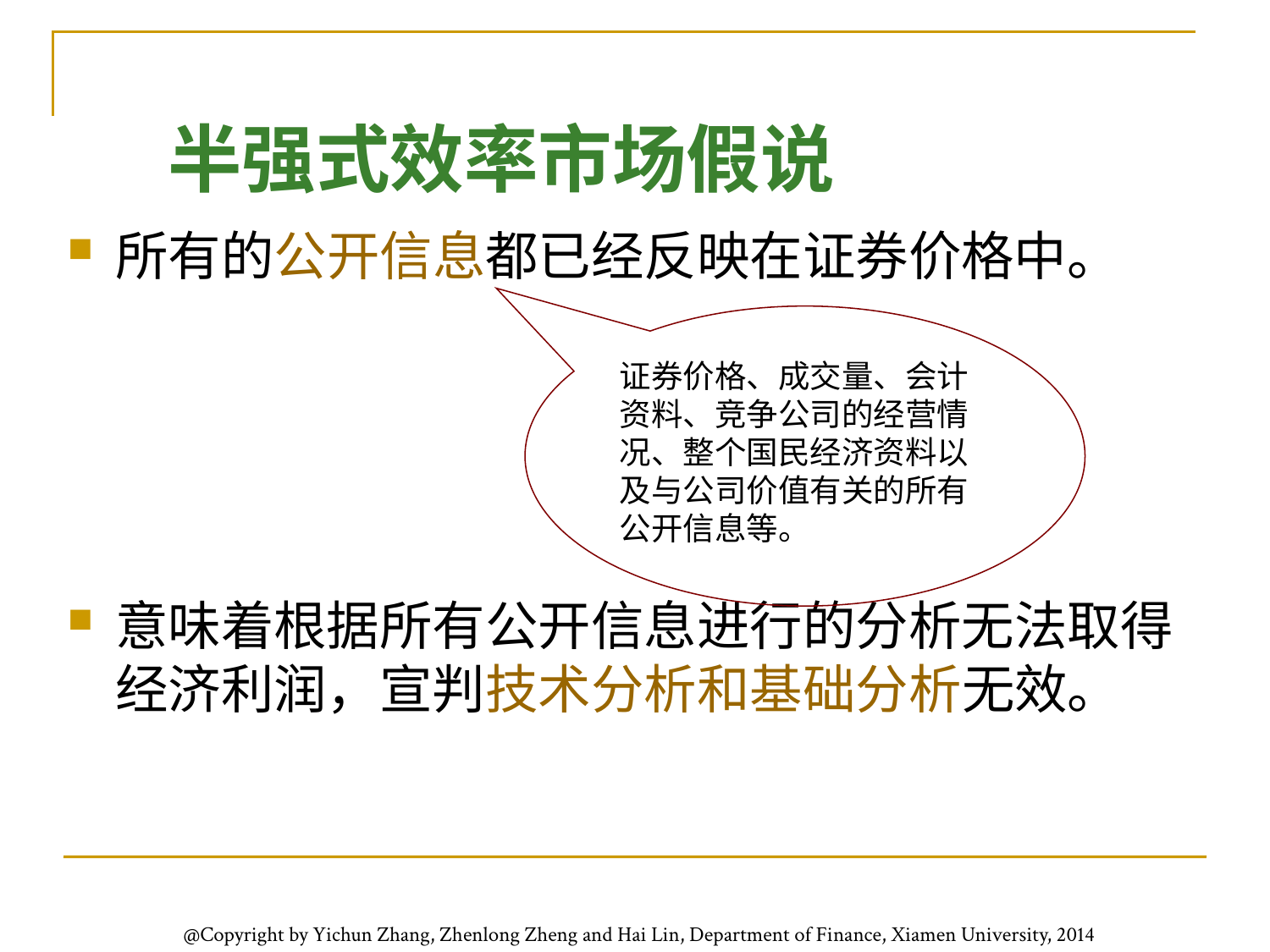

# 半强式效率市场假说
所有的公开信息都已经反映在证券价格中。

意味着根据所有公开信息进行的分析无法取得经济利润，宣判技术分析和基础分析无效。
证券价格、成交量、会计资料、竞争公司的经营情况、整个国民经济资料以及与公司价值有关的所有公开信息等。
@Copyright by Yichun Zhang, Zhenlong Zheng and Hai Lin, Department of Finance, Xiamen University, 2014